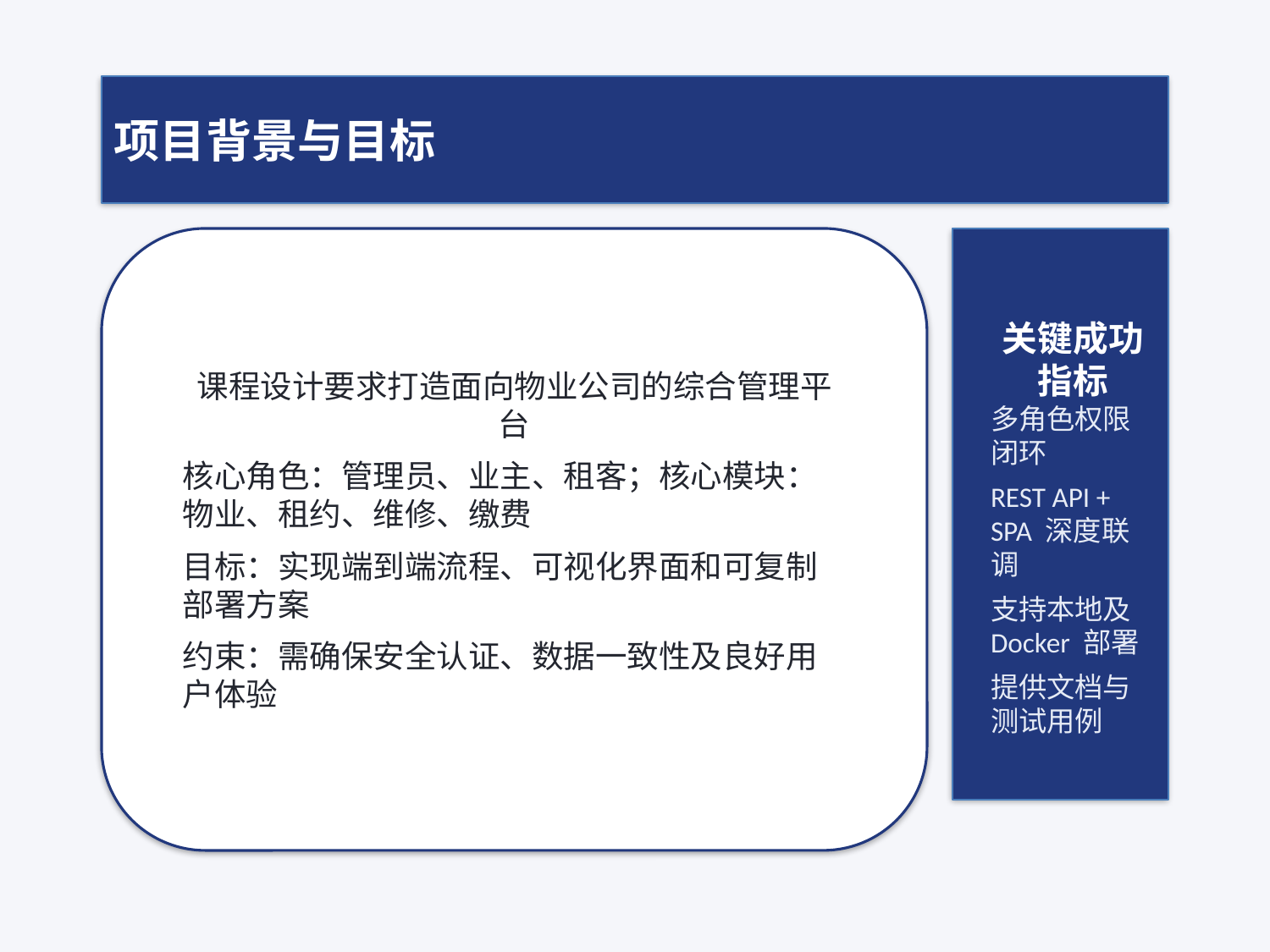

项目背景与目标
课程设计要求打造面向物业公司的综合管理平台
核心角色：管理员、业主、租客；核心模块：物业、租约、维修、缴费
目标：实现端到端流程、可视化界面和可复制部署方案
约束：需确保安全认证、数据一致性及良好用户体验
关键成功指标
多角色权限闭环
REST API + SPA 深度联调
支持本地及 Docker 部署
提供文档与测试用例